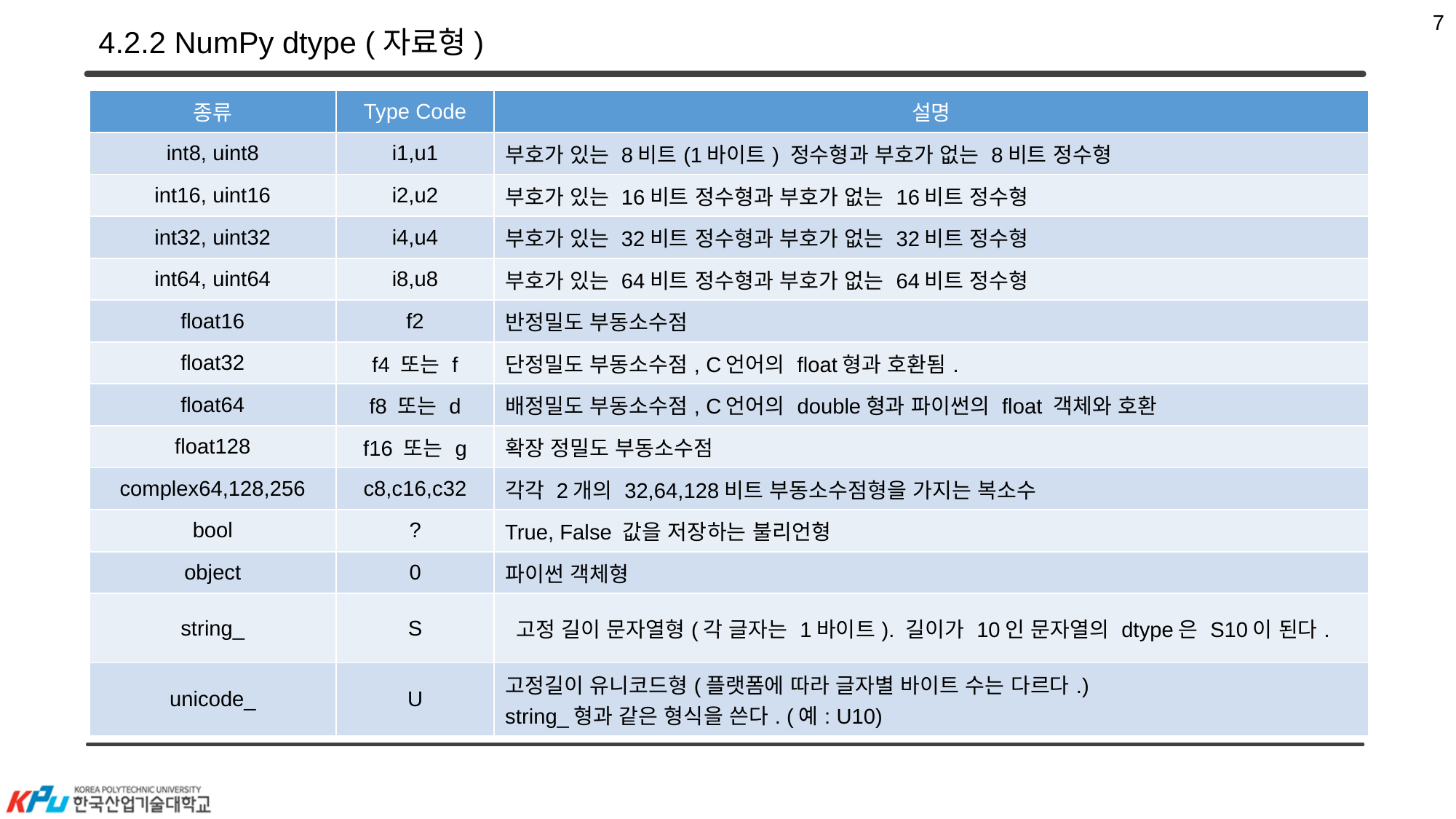

7
# 4.2.2 NumPy dtype (자료형)
| 종류 | Type Code | 설명 |
| --- | --- | --- |
| int8, uint8 | i1,u1 | 부호가 있는 8비트(1바이트) 정수형과 부호가 없는 8비트 정수형 |
| int16, uint16 | i2,u2 | 부호가 있는 16비트 정수형과 부호가 없는 16비트 정수형 |
| int32, uint32 | i4,u4 | 부호가 있는 32비트 정수형과 부호가 없는 32비트 정수형 |
| int64, uint64 | i8,u8 | 부호가 있는 64비트 정수형과 부호가 없는 64비트 정수형 |
| float16 | f2 | 반정밀도 부동소수점 |
| float32 | f4 또는 f | 단정밀도 부동소수점, C언어의 float형과 호환됨. |
| float64 | f8 또는 d | 배정밀도 부동소수점, C언어의 double형과 파이썬의 float 객체와 호환 |
| float128 | f16 또는 g | 확장 정밀도 부동소수점 |
| complex64,128,256 | c8,c16,c32 | 각각 2개의 32,64,128비트 부동소수점형을 가지는 복소수 |
| bool | ? | True, False 값을 저장하는 불리언형 |
| object | 0 | 파이썬 객체형 |
| string\_ | S | 고정 길이 문자열형(각 글자는 1바이트). 길이가 10인 문자열의 dtype은 S10이 된다. |
| unicode\_ | U | 고정길이 유니코드형(플랫폼에 따라 글자별 바이트 수는 다르다.) string\_형과 같은 형식을 쓴다. (예: U10) |